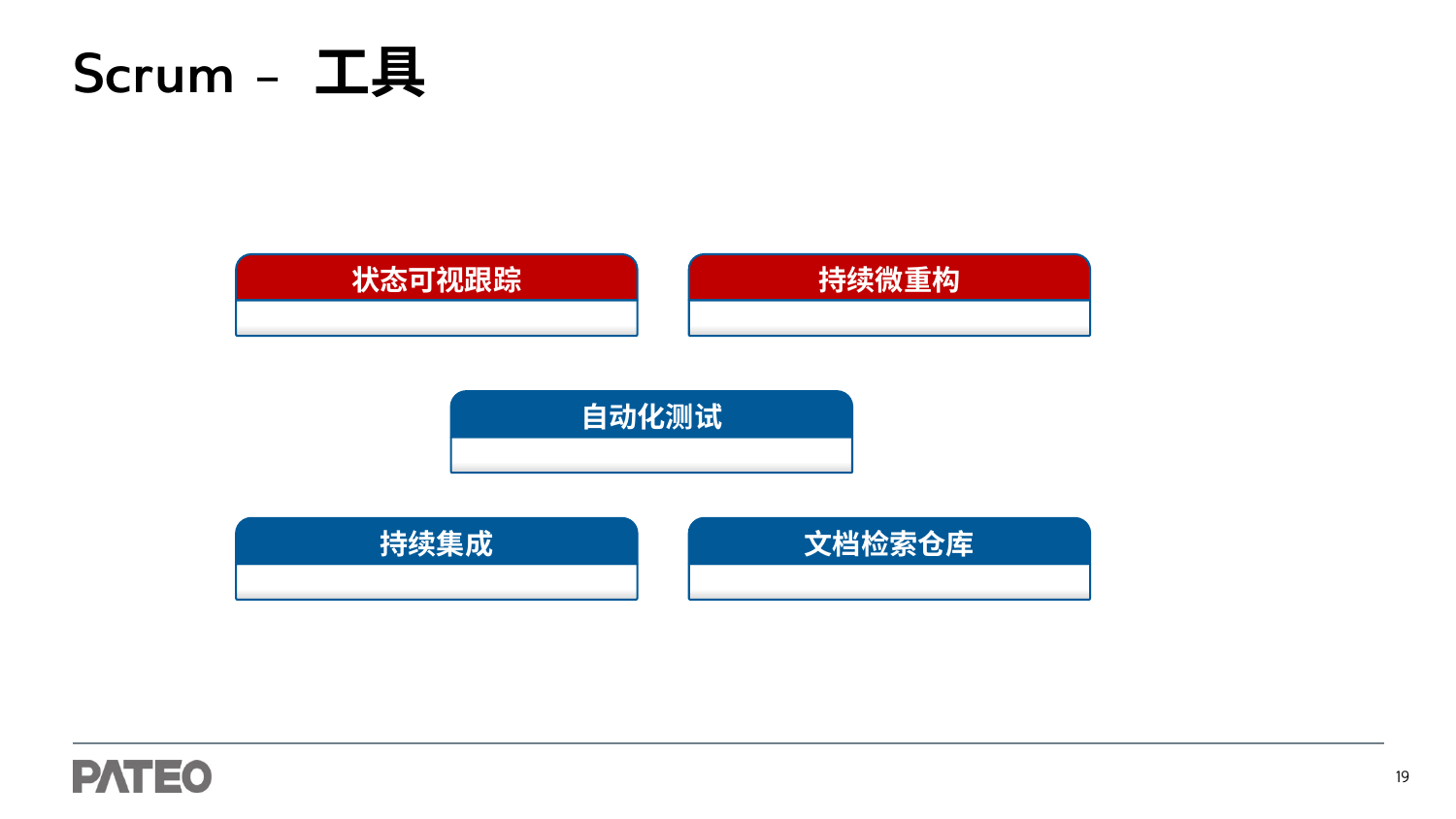

# Scrum – 工具
状态可视跟踪
持续微重构

自动化测试

持续集成
文档检索仓库